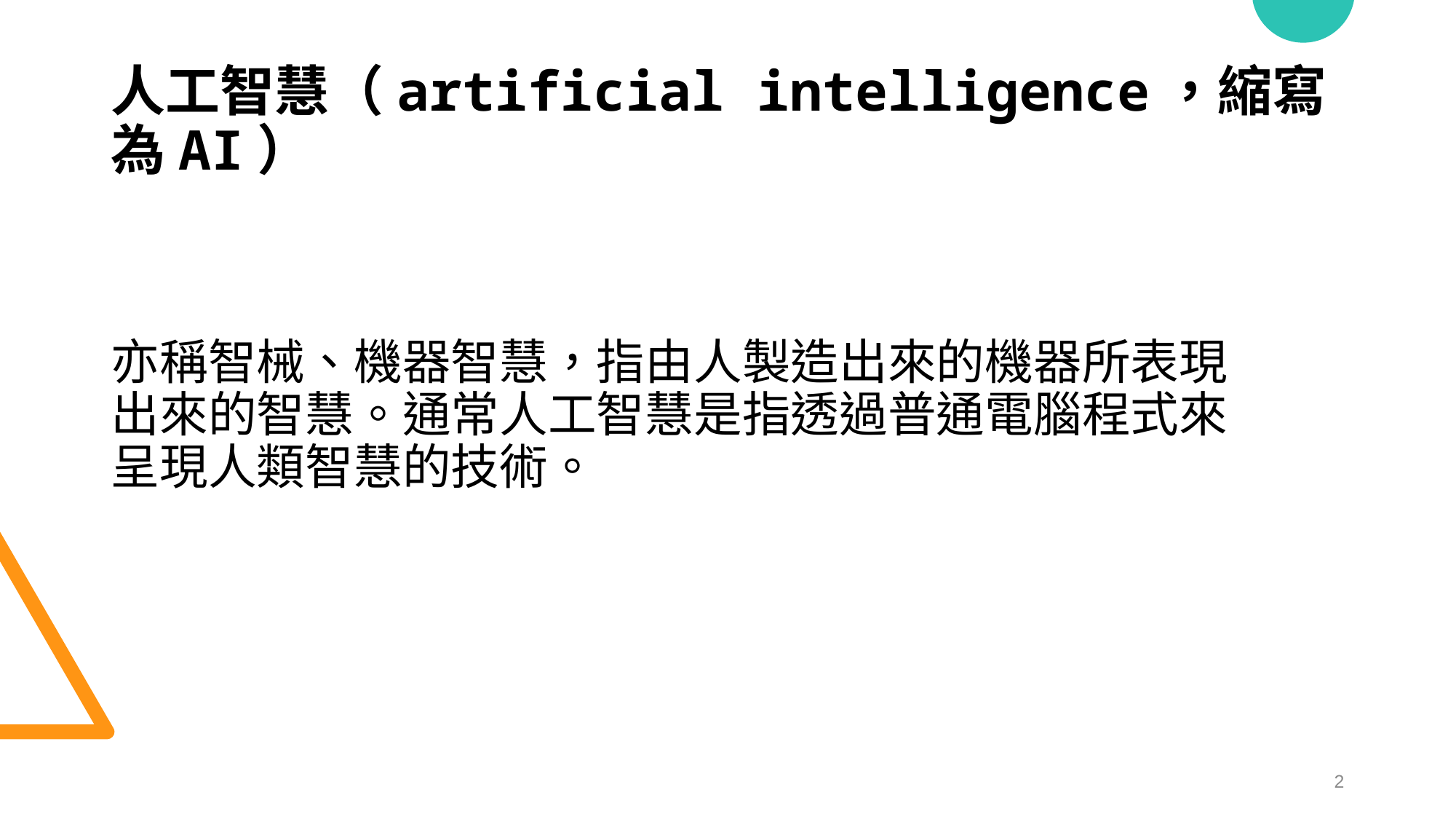

# 人工智慧（artificial intelligence，縮寫為AI）
亦稱智械、機器智慧，指由人製造出來的機器所表現出來的智慧。通常人工智慧是指透過普通電腦程式來呈現人類智慧的技術。
2